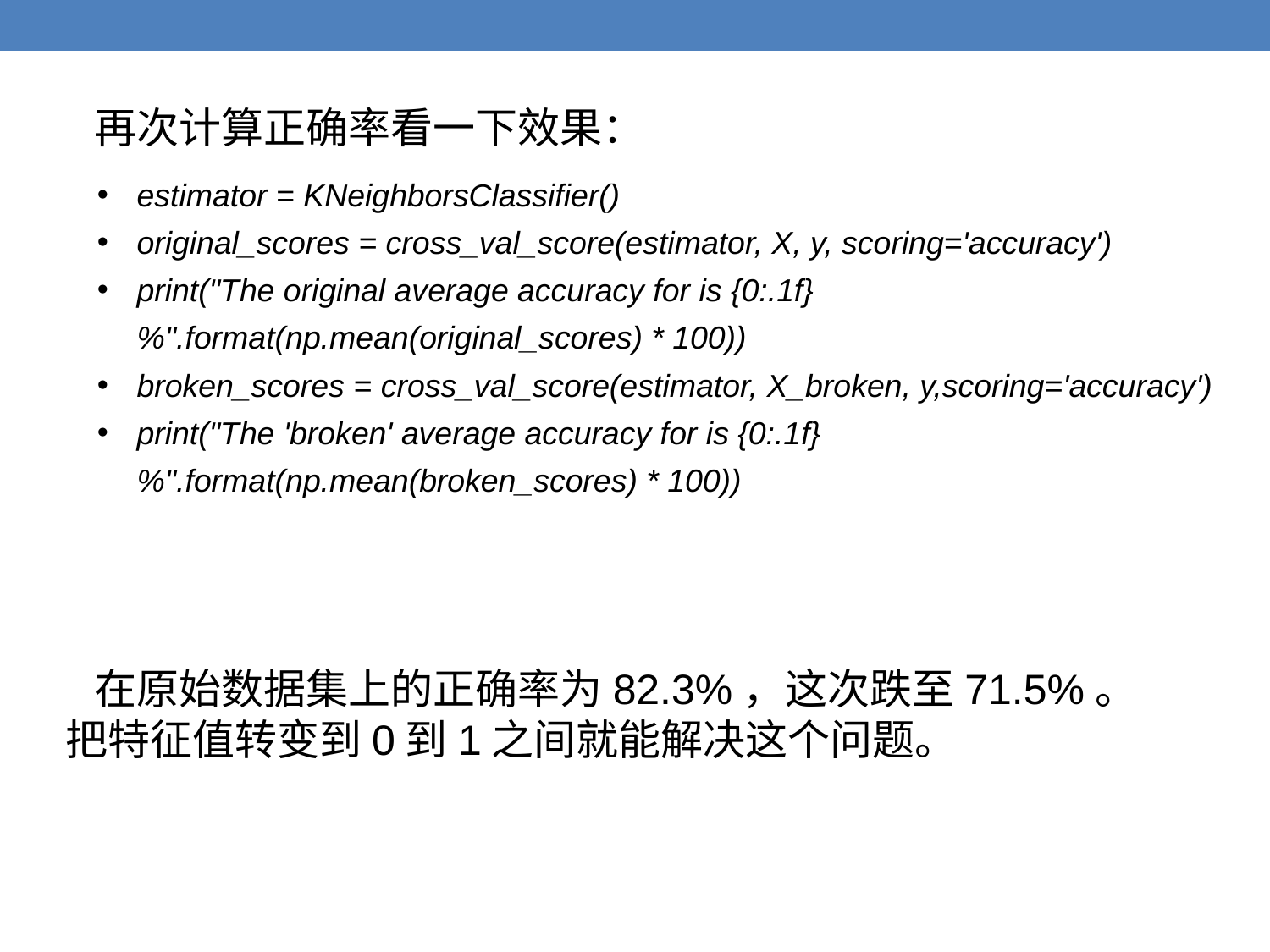

再次计算正确率看一下效果：
estimator = KNeighborsClassifier()
original_scores = cross_val_score(estimator, X, y, scoring='accuracy')
print("The original average accuracy for is {0:.1f}%".format(np.mean(original_scores) * 100))
broken_scores = cross_val_score(estimator, X_broken, y,scoring='accuracy')
print("The 'broken' average accuracy for is {0:.1f}%".format(np.mean(broken_scores) * 100))
  在原始数据集上的正确率为82.3%，这次跌至71.5%。把特征值转变到0到1之间就能解决这个问题。